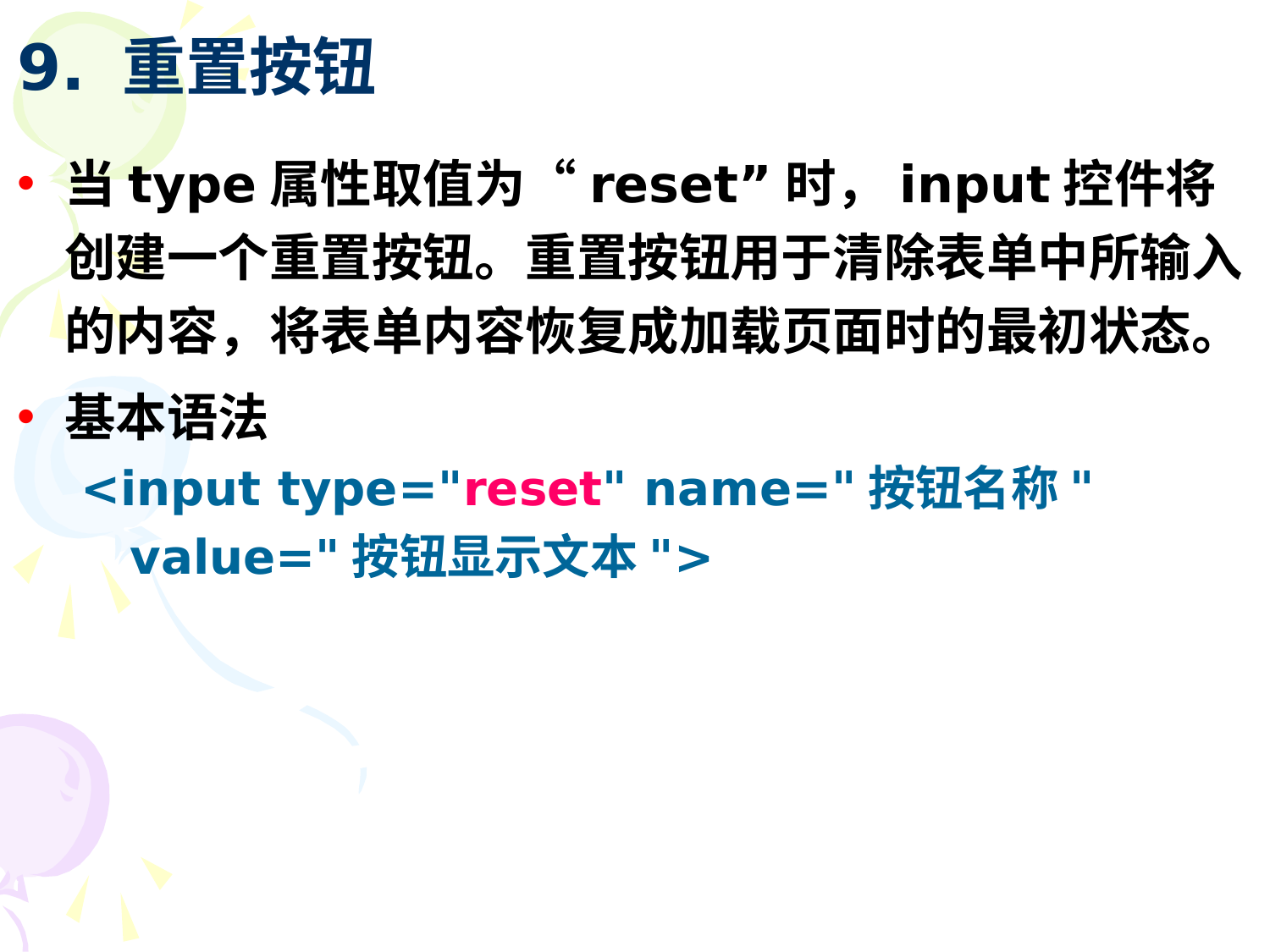

# 9. 重置按钮
当type属性取值为“reset”时，input控件将创建一个重置按钮。重置按钮用于清除表单中所输入的内容，将表单内容恢复成加载页面时的最初状态。
基本语法
<input type="reset" name="按钮名称"
   value="按钮显示文本">